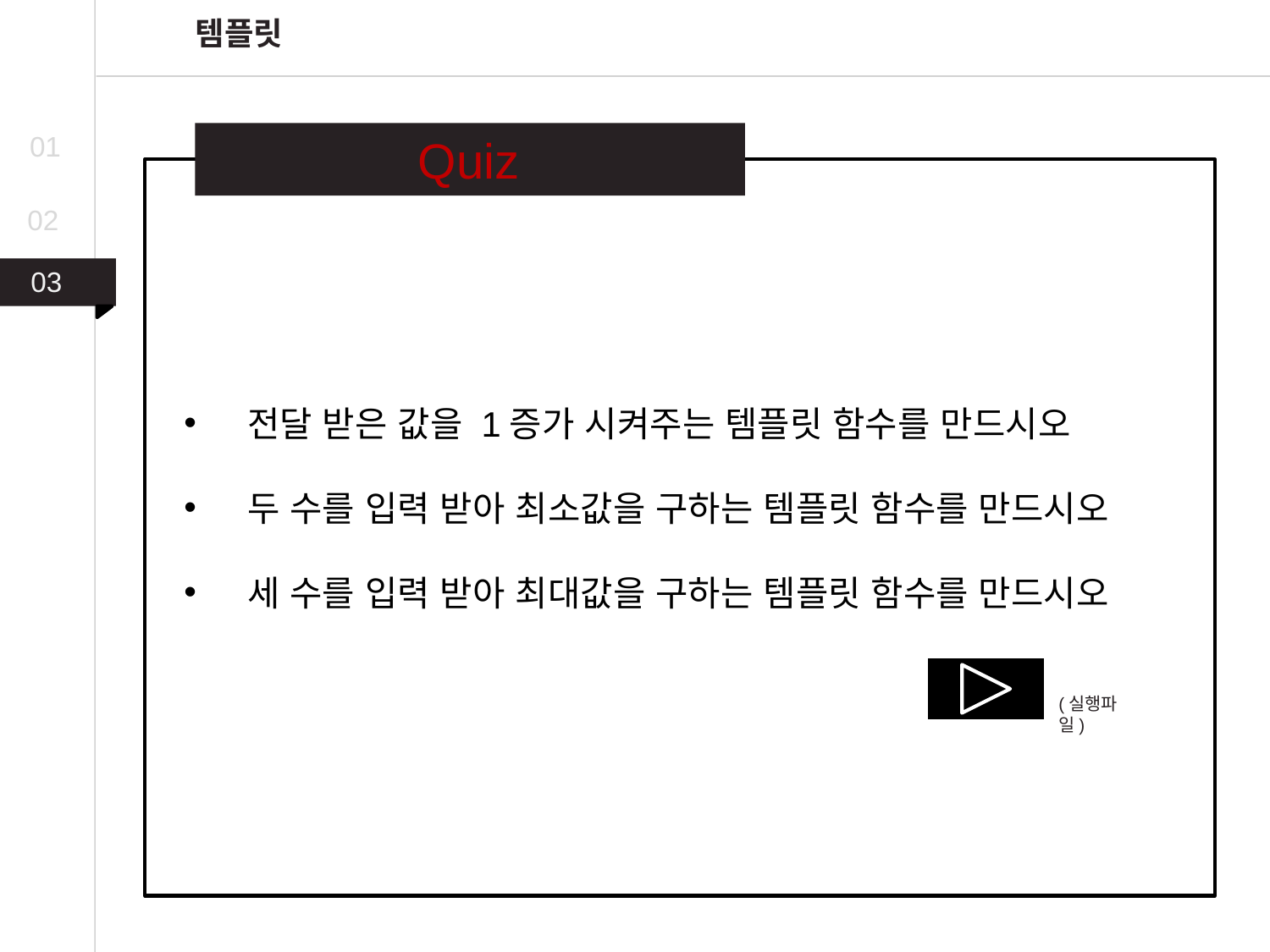

템플릿
01
Quiz

02
03

03
02

전달 받은 값을 1증가 시켜주는 템플릿 함수를 만드시오

두 수를 입력 받아 최소값을 구하는 템플릿 함수를 만드시오

세 수를 입력 받아 최대값을 구하는 템플릿 함수를 만드시오

(실행파일)